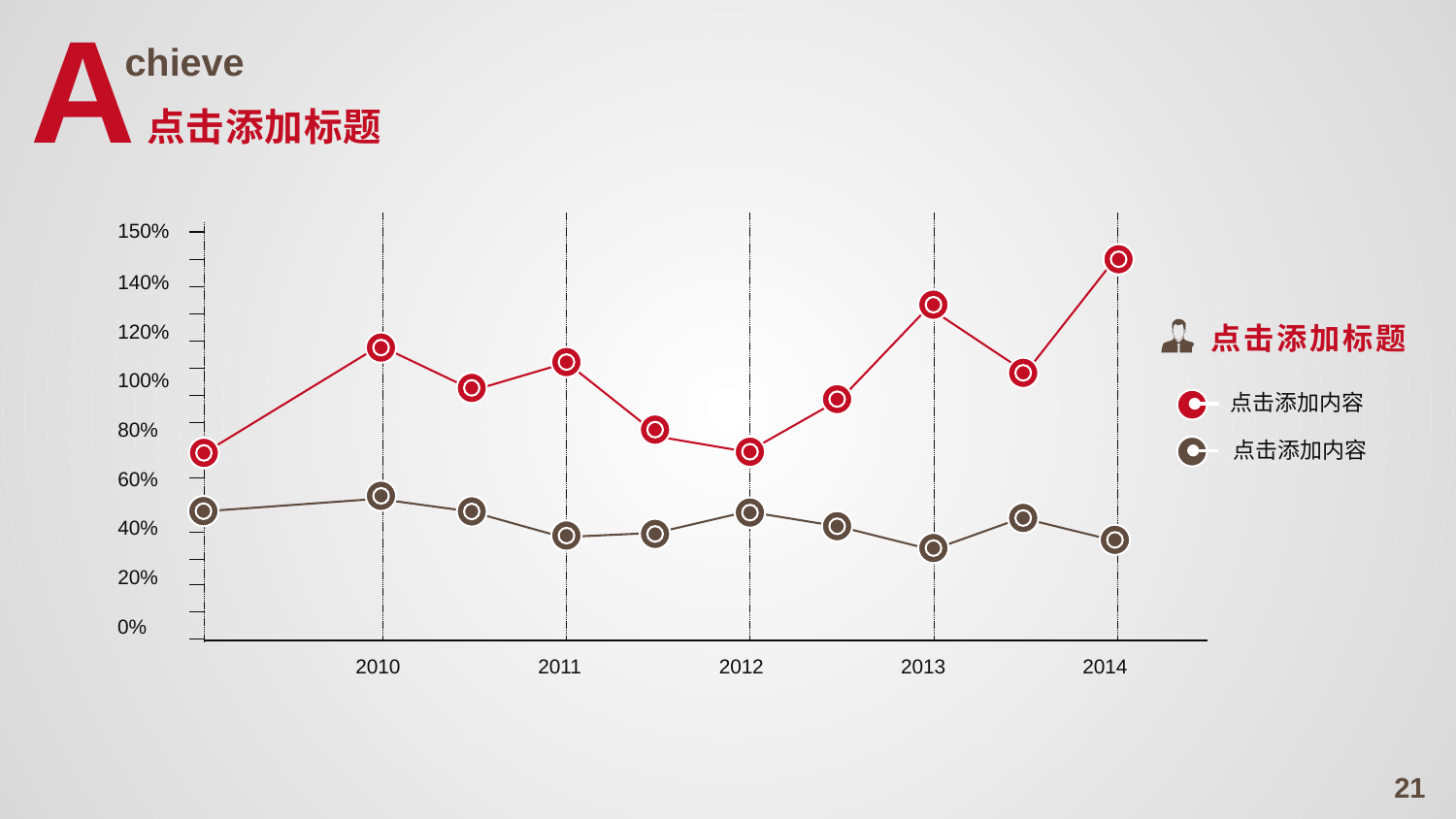

A
chieve
点击添加标题
150%
140%
120%
100%
80%
60%
40%
20%
0%

点击添加标题

点击添加内容

点击添加内容

2010
2011
2012
2013
2014
21